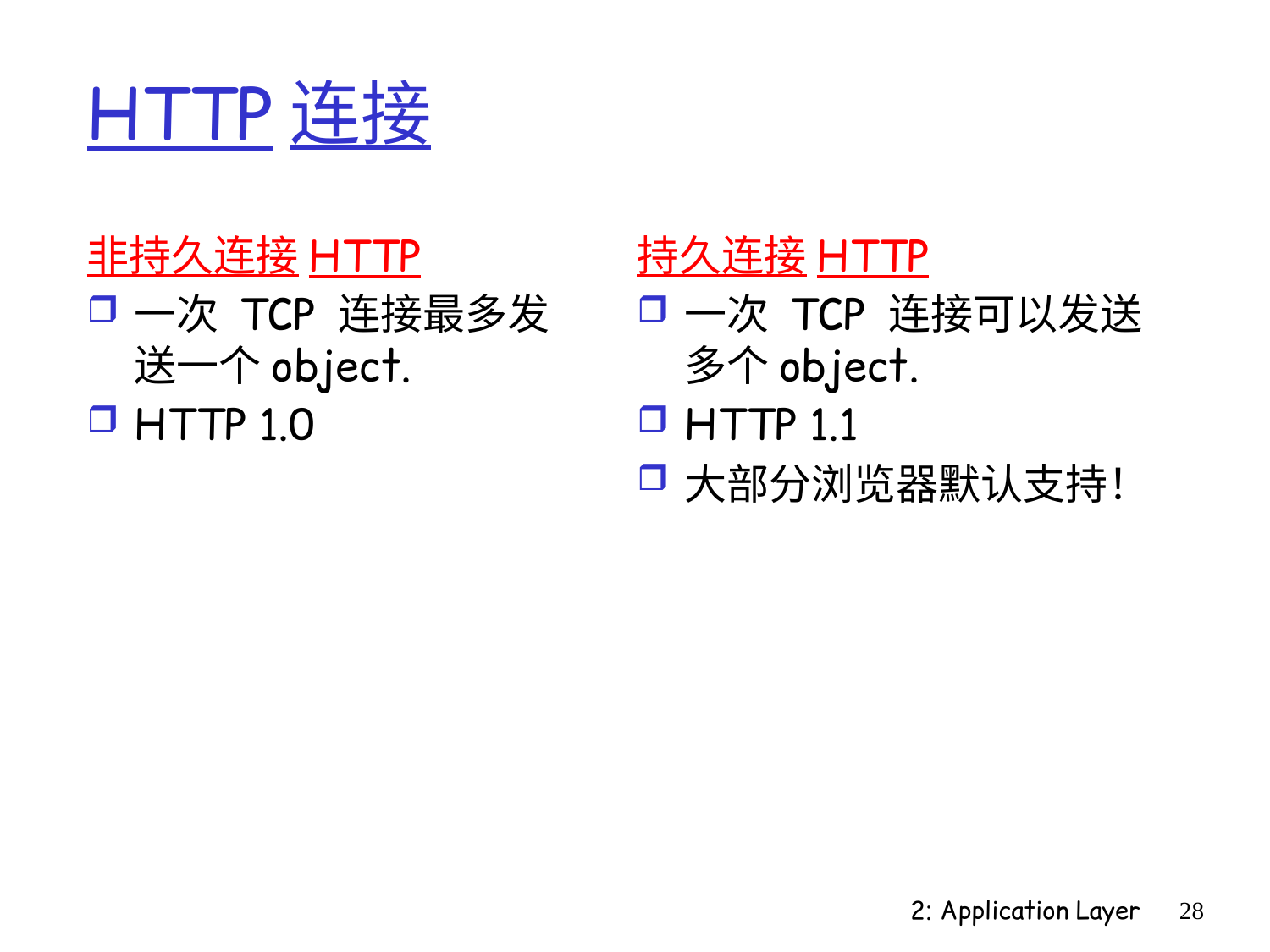

# HTTP连接
非持久连接HTTP
一次 TCP 连接最多发送一个object.
HTTP 1.0
持久连接HTTP
一次 TCP 连接可以发送多个object.
HTTP 1.1
大部分浏览器默认支持！

2: Application Layer
28